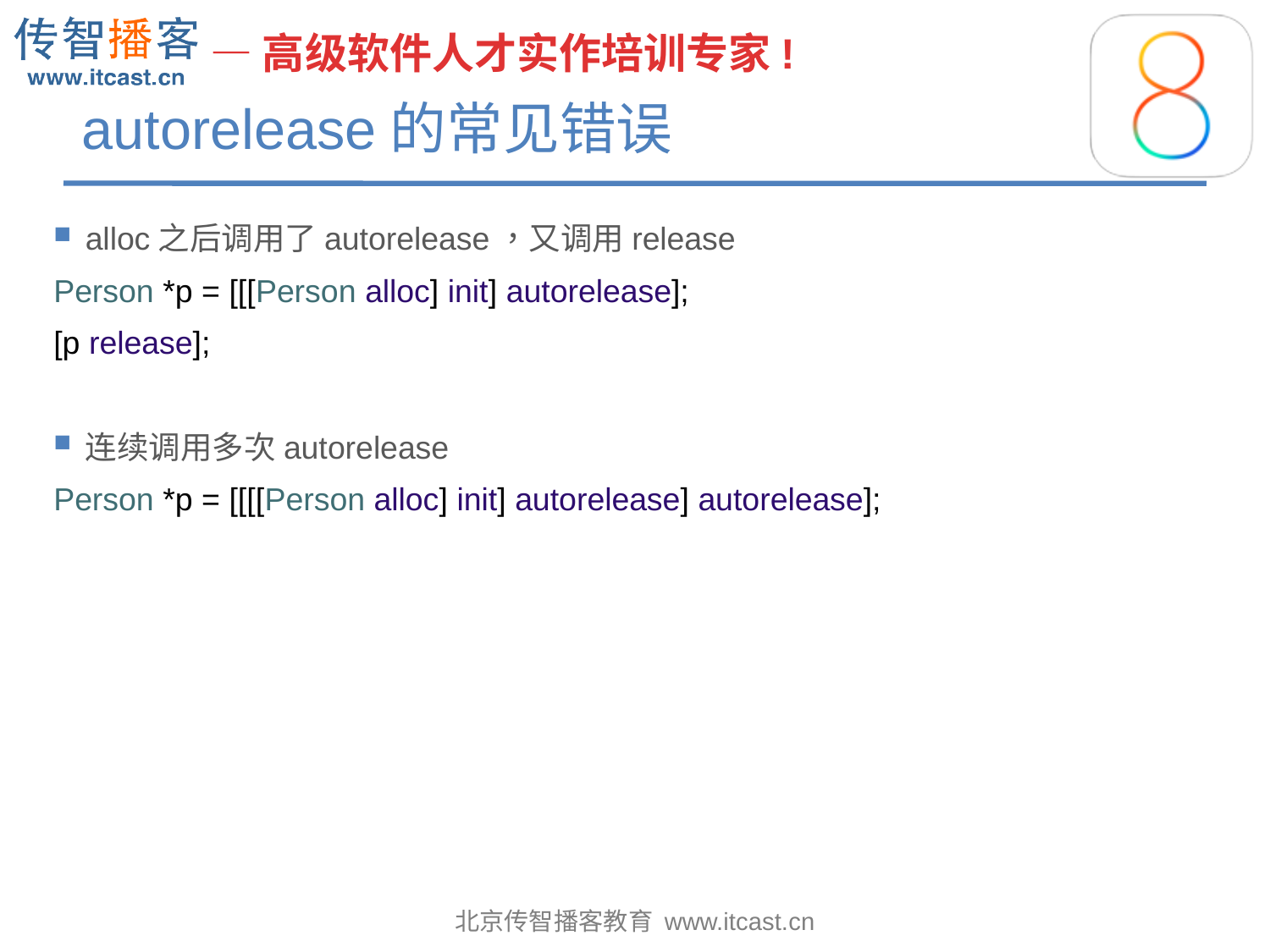

# autorelease的常见错误
alloc之后调用了autorelease，又调用release
Person *p = [[[Person alloc] init] autorelease];
[p release];

连续调用多次autorelease
Person *p = [[[[Person alloc] init] autorelease] autorelease];